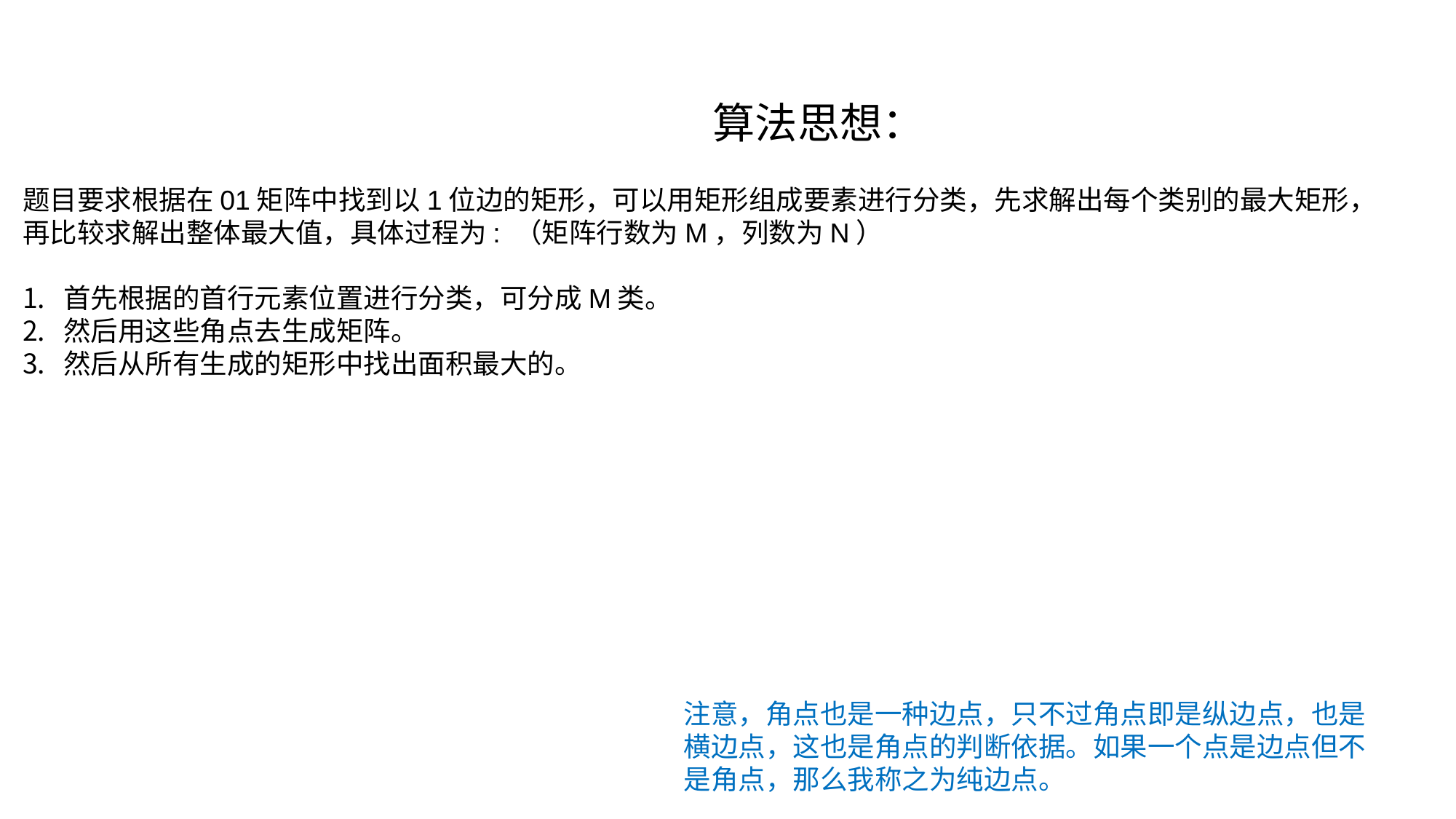

# 算法思想：
题目要求根据在01矩阵中找到以1位边的矩形，可以用矩形组成要素进行分类，先求解出每个类别的最大矩形，
再比较求解出整体最大值，具体过程为: （矩阵行数为M，列数为N）

首先根据的首行元素位置进行分类，可分成M类。
然后用这些角点去生成矩阵。
然后从所有生成的矩形中找出面积最大的。
注意，角点也是一种边点，只不过角点即是纵边点，也是横边点，这也是角点的判断依据。如果一个点是边点但不是角点，那么我称之为纯边点。